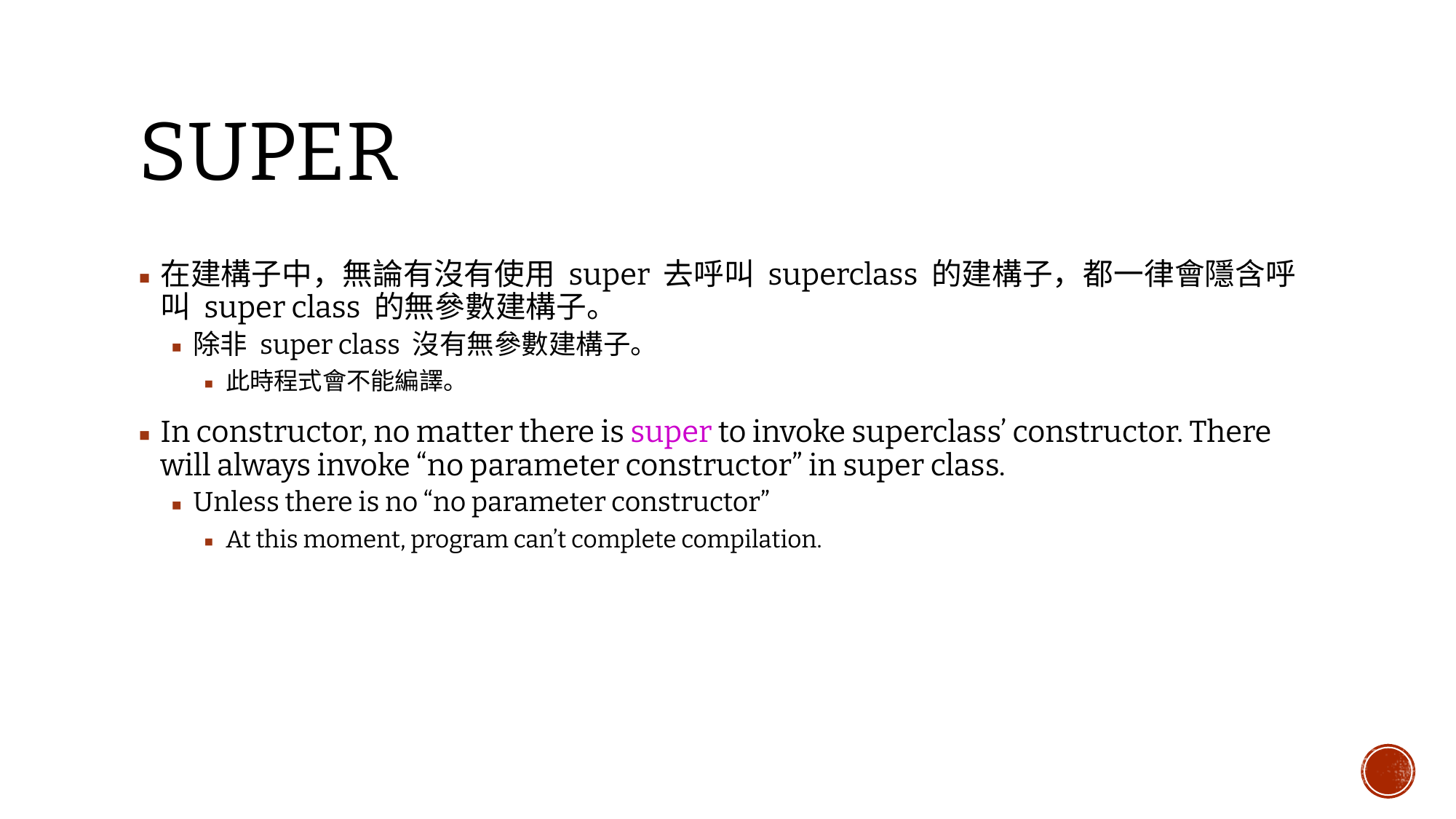

# SUPER
在建構子中，無論有沒有使用 super 去呼叫 superclass 的建構子，都一律會隱含呼叫 super class 的無參數建構子。
除非 super class 沒有無參數建構子。
此時程式會不能編譯。
In constructor, no matter there is super to invoke superclass’ constructor. There will always invoke “no parameter constructor” in super class.
Unless there is no “no parameter constructor”
At this moment, program can’t complete compilation.